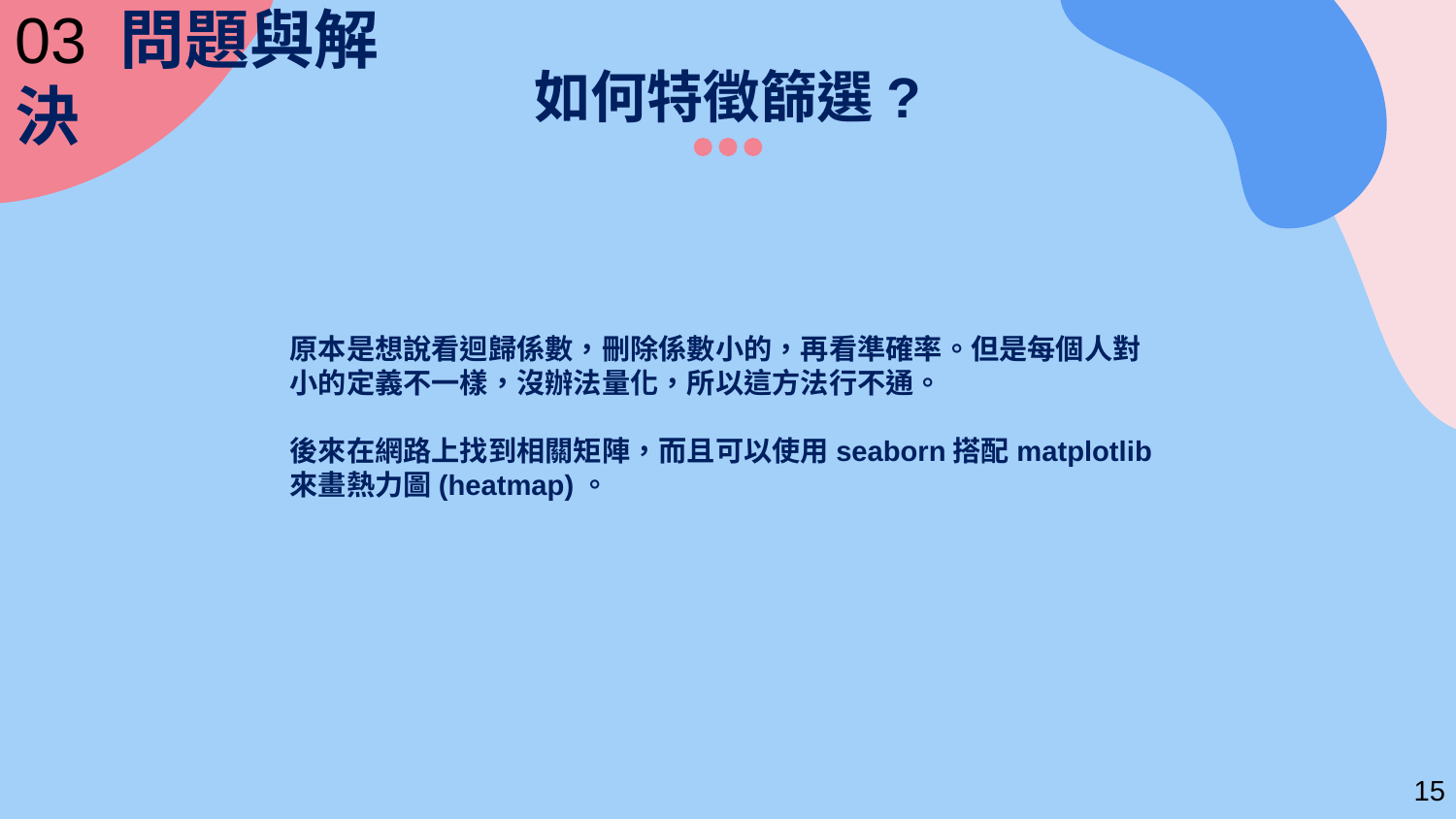

03 問題與解決
# 如何特徵篩選?
原本是想說看迴歸係數，刪除係數小的，再看準確率。但是每個人對小的定義不一樣，沒辦法量化，所以這方法行不通。
後來在網路上找到相關矩陣，而且可以使用seaborn搭配matplotlib來畫熱力圖(heatmap)。

15